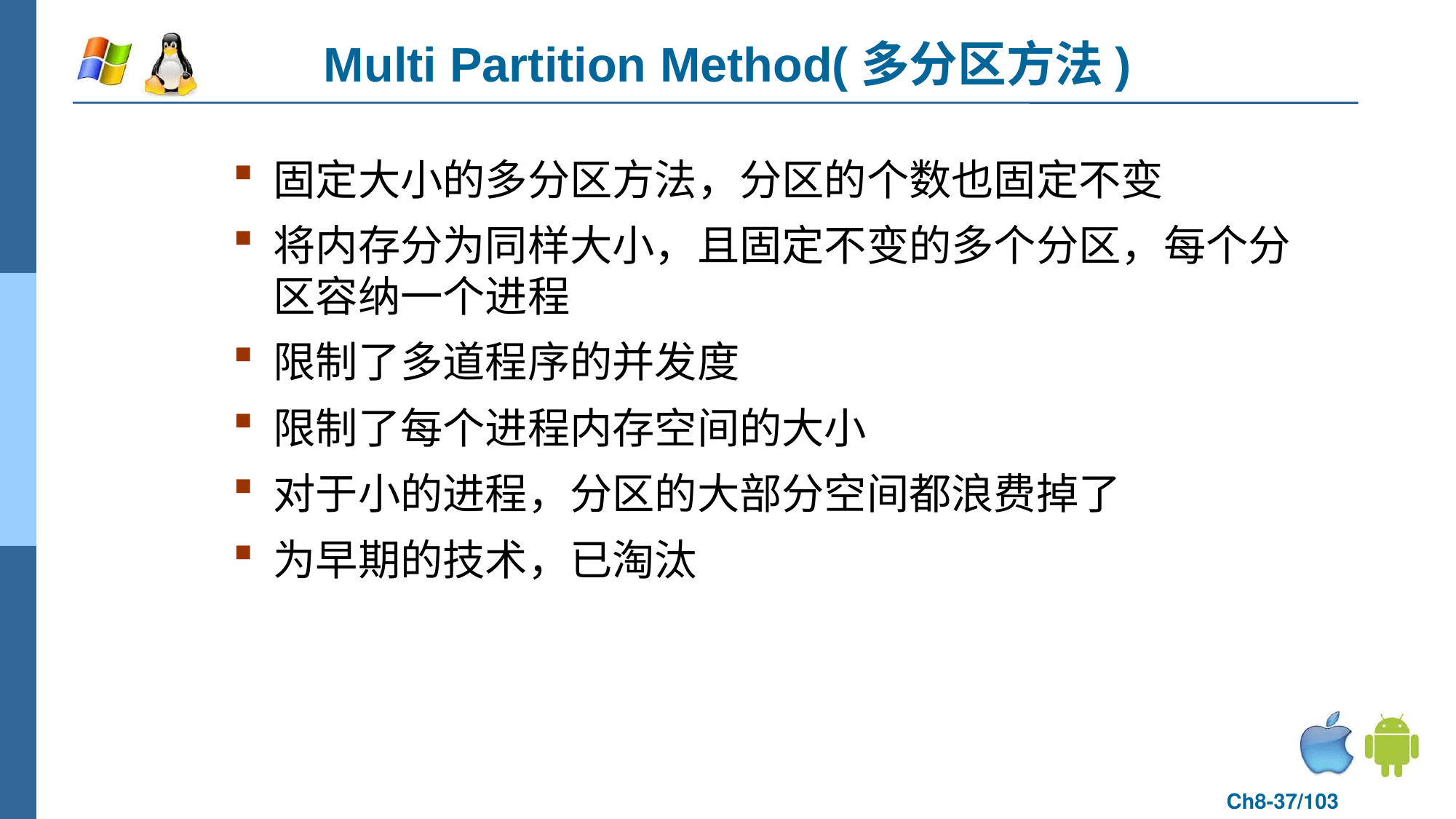

# Multi Partition Method(多分区方法)
固定大小的多分区方法，分区的个数也固定不变
将内存分为同样大小，且固定不变的多个分区，每个分区容纳一个进程
限制了多道程序的并发度
限制了每个进程内存空间的大小
对于小的进程，分区的大部分空间都浪费掉了
为早期的技术，已淘汰